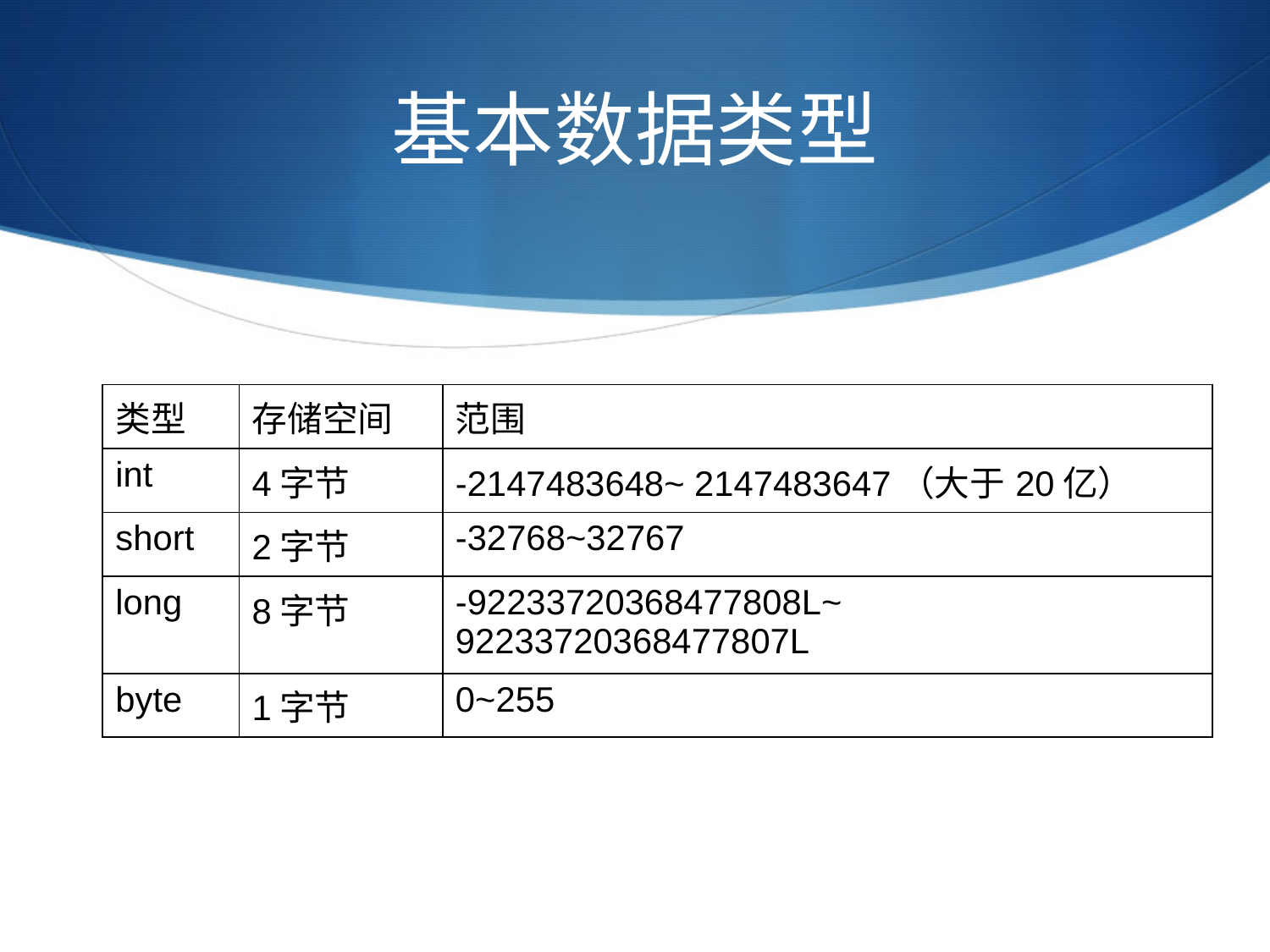

# 基本数据类型
| 类型 | 存储空间 | 范围 |
| --- | --- | --- |
| int | 4字节 | -2147483648~ 2147483647（大于20亿） |
| short | 2字节 | -32768~32767 |
| long | 8字节 | -92233720368477808L~ 92233720368477807L |
| byte | 1字节 | 0~255 |